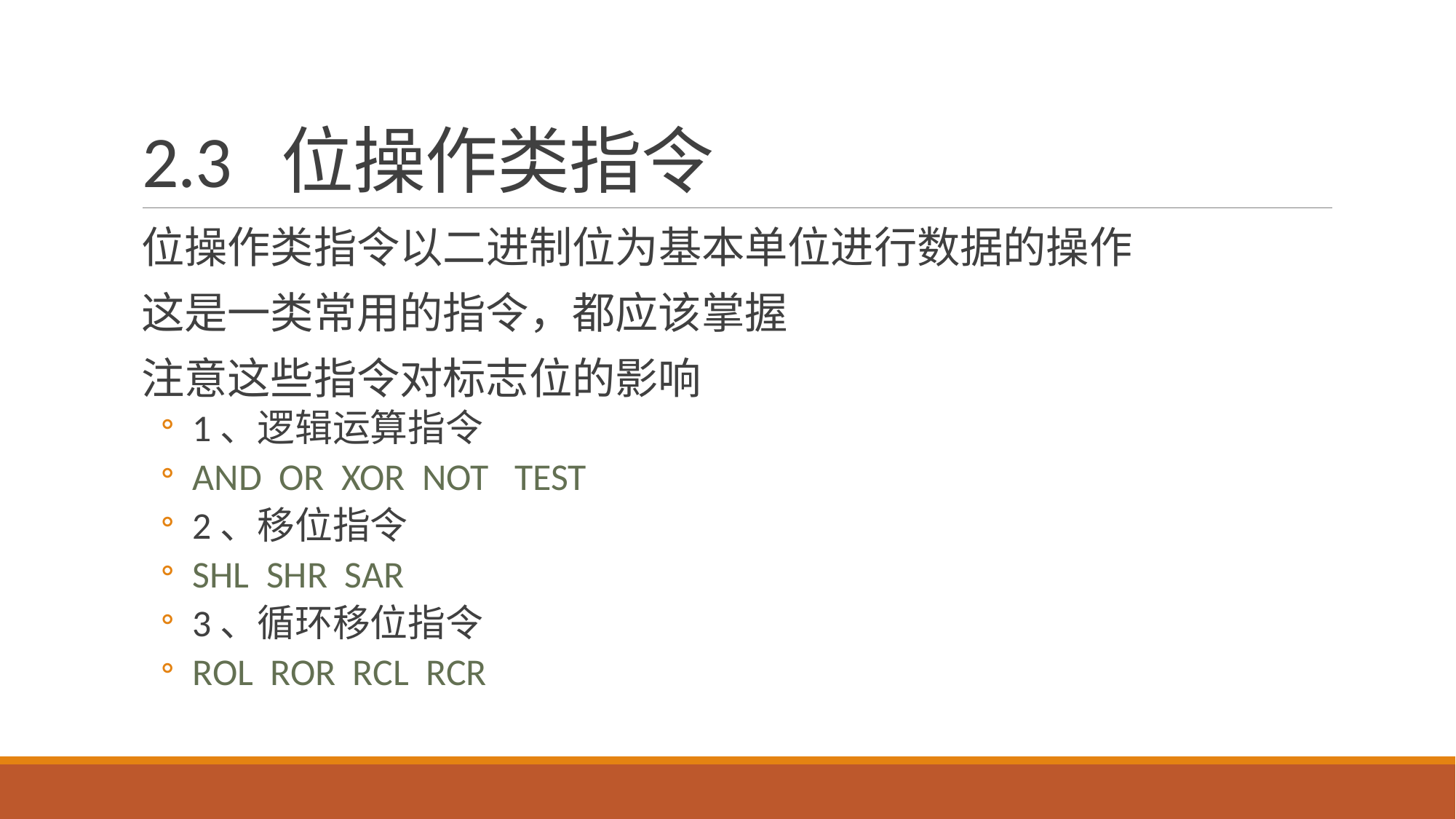

# 2.3  位操作类指令
位操作类指令以二进制位为基本单位进行数据的操作
这是一类常用的指令，都应该掌握
注意这些指令对标志位的影响
1、逻辑运算指令
AND  OR  XOR  NOT   TEST
2、移位指令
SHL  SHR  SAR
3、循环移位指令
ROL  ROR  RCL  RCR